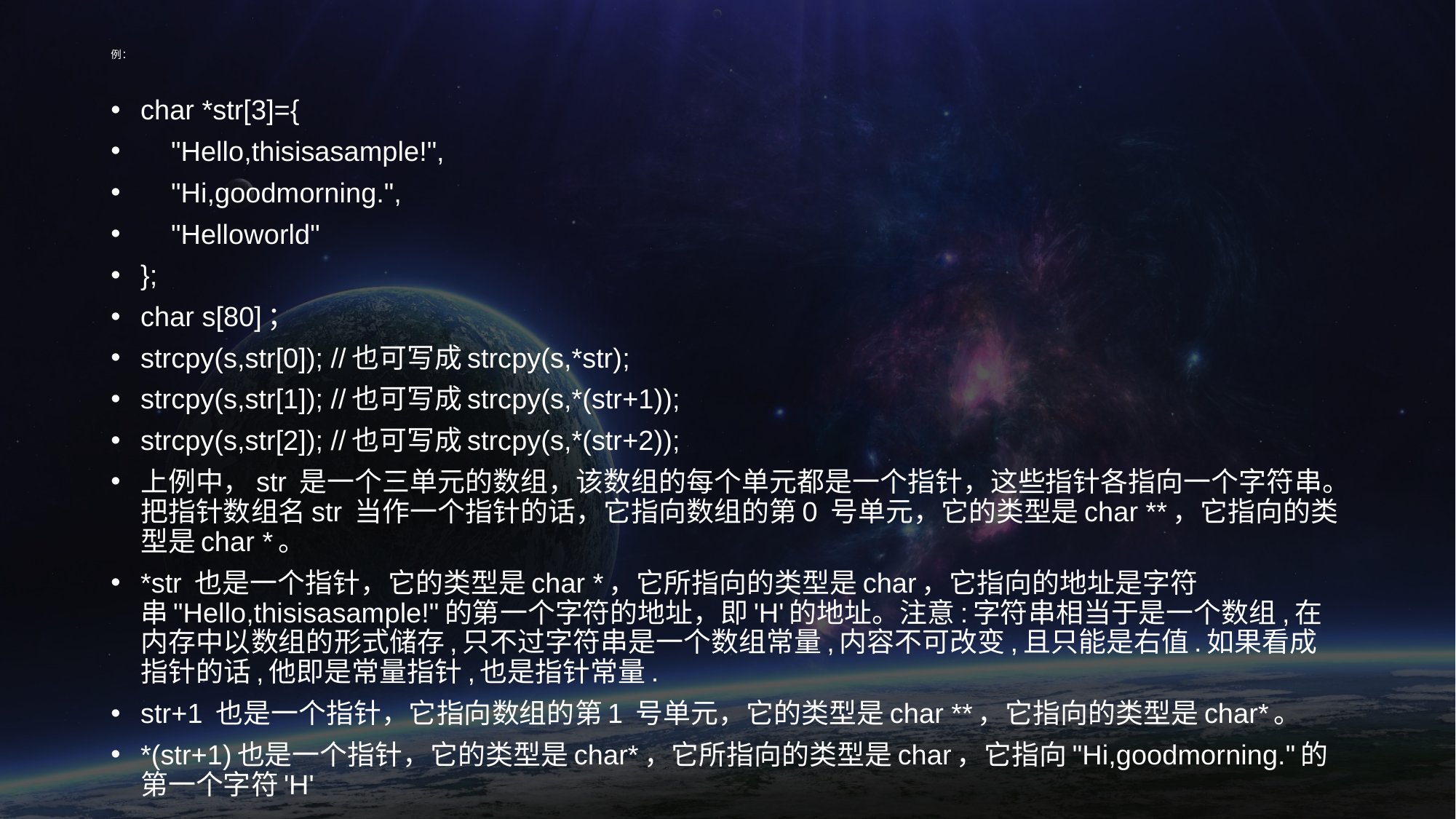

# 例：
char *str[3]={
    "Hello,thisisasample!",
    "Hi,goodmorning.",
    "Helloworld"
};
char s[80]；
strcpy(s,str[0]); //也可写成strcpy(s,*str);
strcpy(s,str[1]); //也可写成strcpy(s,*(str+1));
strcpy(s,str[2]); //也可写成strcpy(s,*(str+2));
上例中，str 是一个三单元的数组，该数组的每个单元都是一个指针，这些指针各指向一个字符串。把指针数组名str 当作一个指针的话，它指向数组的第0 号单元，它的类型是char **，它指向的类型是char *。
*str 也是一个指针，它的类型是char *，它所指向的类型是char，它指向的地址是字符串"Hello,thisisasample!"的第一个字符的地址，即'H'的地址。注意:字符串相当于是一个数组,在内存中以数组的形式储存,只不过字符串是一个数组常量,内容不可改变,且只能是右值.如果看成指针的话,他即是常量指针,也是指针常量.
str+1 也是一个指针，它指向数组的第1 号单元，它的类型是char **，它指向的类型是char*。
*(str+1)也是一个指针，它的类型是char*，它所指向的类型是char，它指向"Hi,goodmorning."的第一个字符'H'